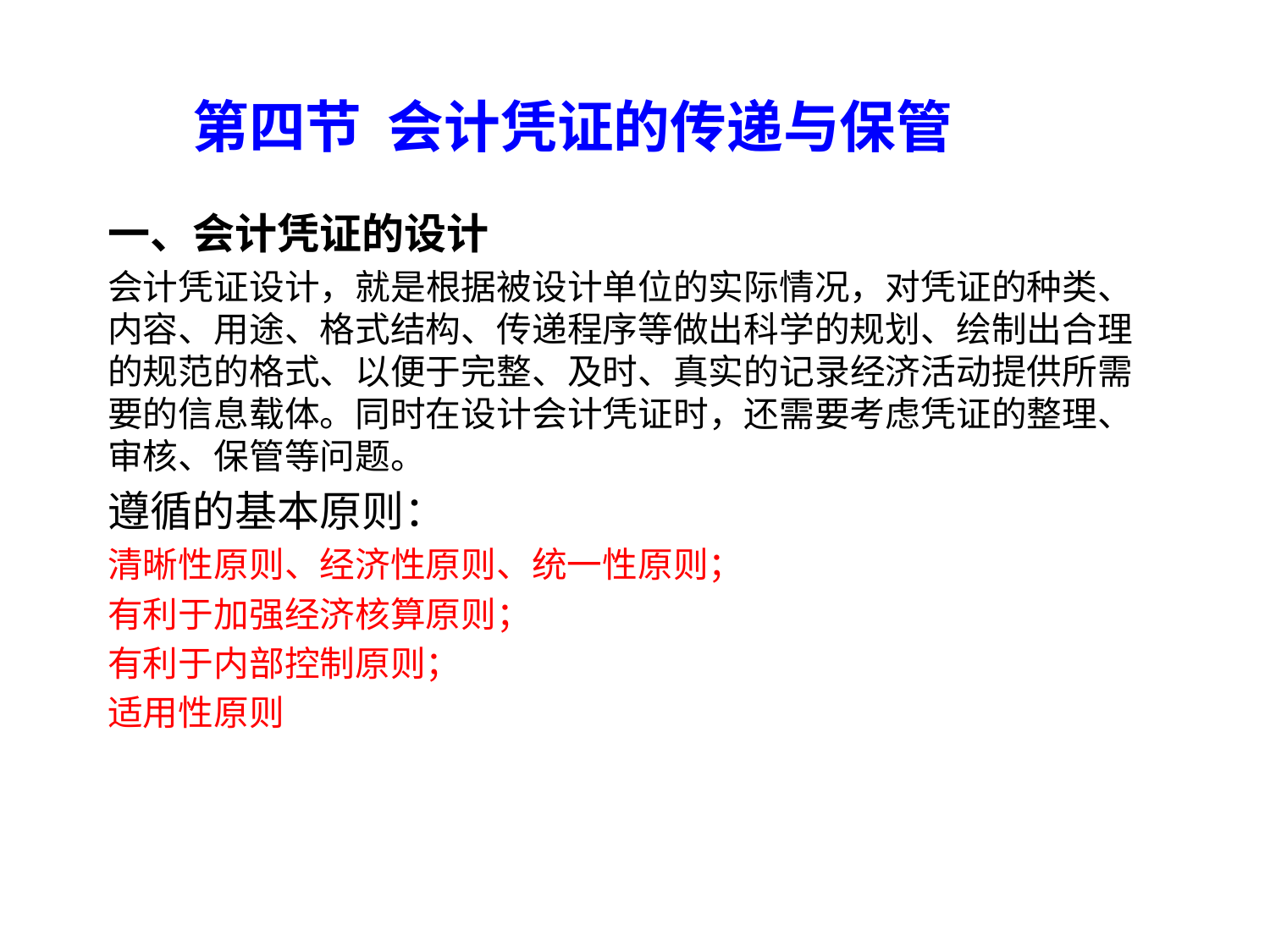

第四节  会计凭证的传递与保管
一、会计凭证的设计
会计凭证设计，就是根据被设计单位的实际情况，对凭证的种类、内容、用途、格式结构、传递程序等做出科学的规划、绘制出合理的规范的格式、以便于完整、及时、真实的记录经济活动提供所需要的信息载体。同时在设计会计凭证时，还需要考虑凭证的整理、审核、保管等问题。
遵循的基本原则：
清晰性原则、经济性原则、统一性原则；
有利于加强经济核算原则；
有利于内部控制原则；
适用性原则